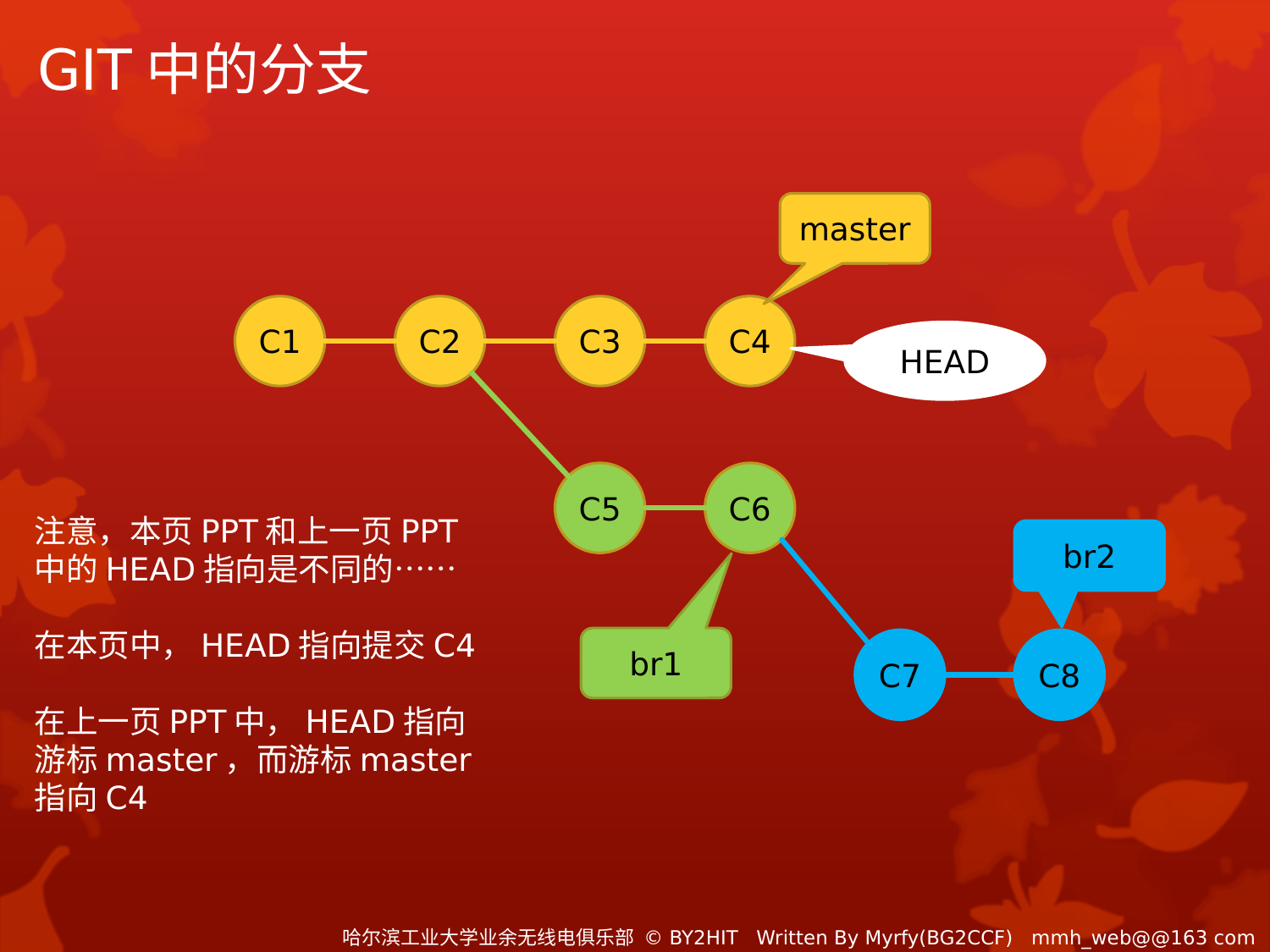

# GIT中的分支
master
C1
C2
C3
C4
HEAD
C5
C6
注意，本页PPT和上一页PPT中的HEAD指向是不同的……

在本页中，HEAD指向提交C4

在上一页PPT中，HEAD指向游标master，而游标master指向C4
br2
br1
C7
C8